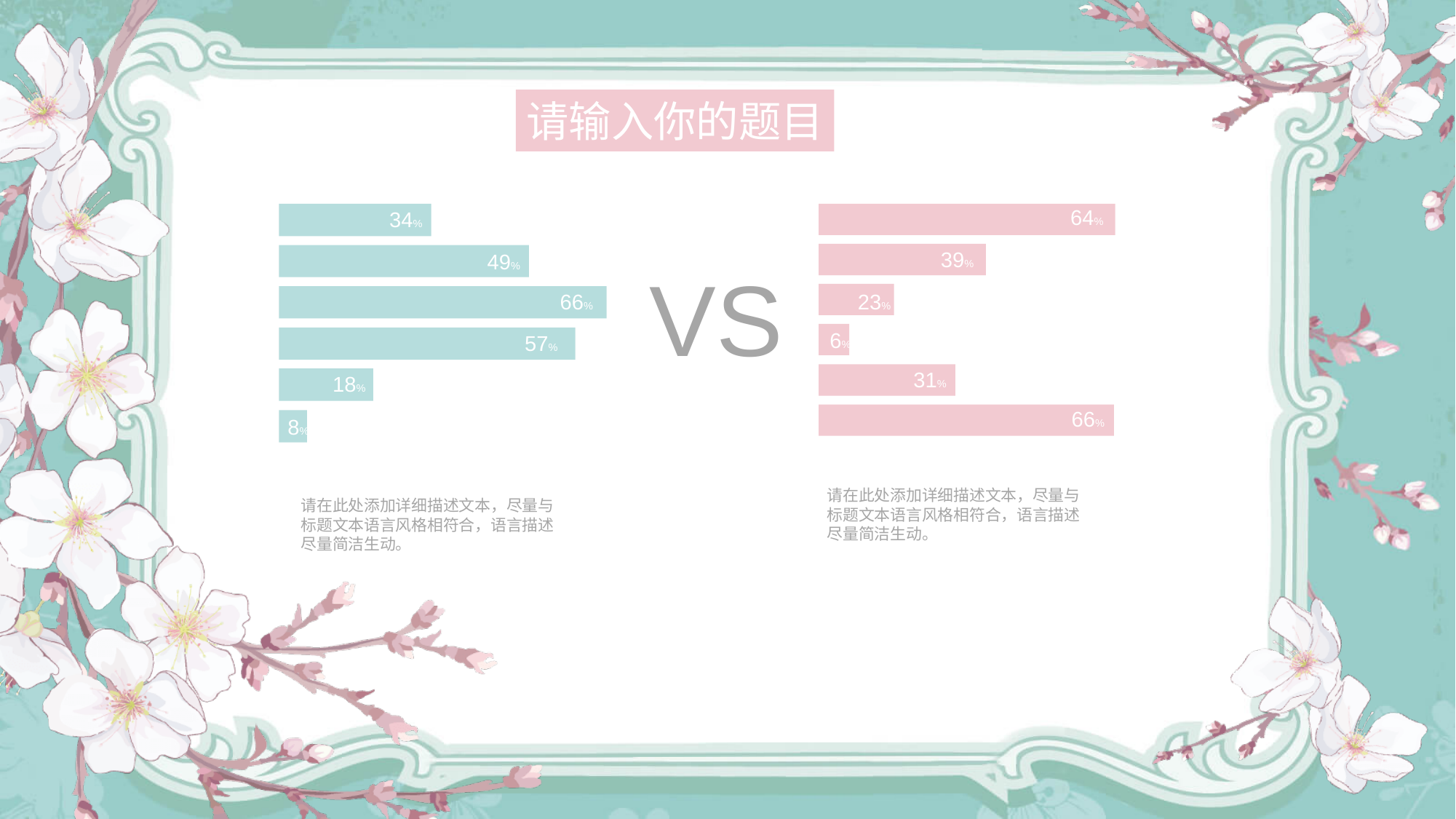

64%
39%

23%

6%

31%
66%

34%
49%
66%
57%

18%
8%

VS
请在此处添加详细描述文本，尽量与标题文本语言风格相符合，语言描述尽量简洁生动。
请在此处添加详细描述文本，尽量与标题文本语言风格相符合，语言描述尽量简洁生动。